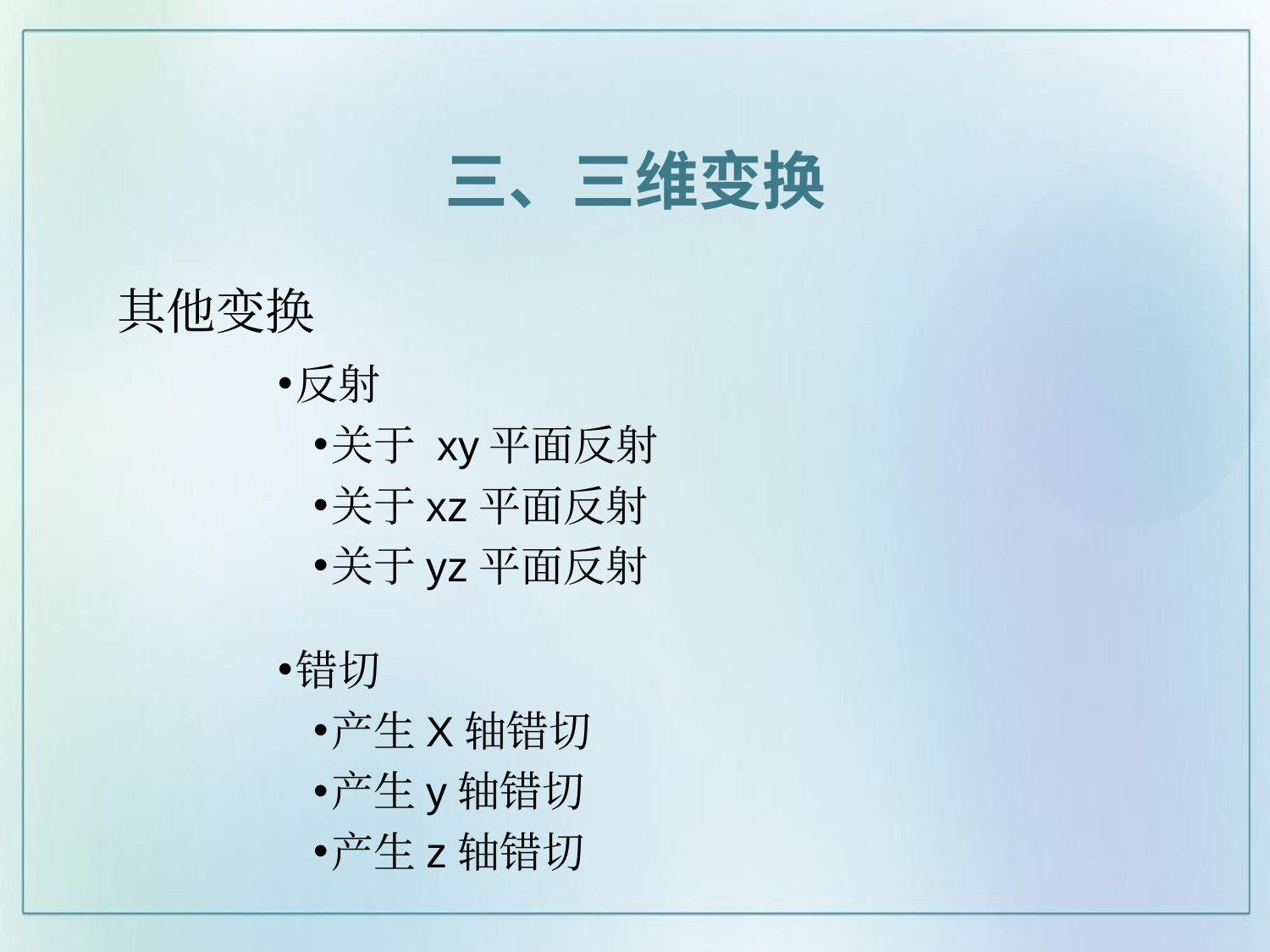

三、三维变换
# 其他变换
反射
关于 xy平面反射
关于xz平面反射
关于yz平面反射
错切
产生X轴错切
产生y轴错切
产生z轴错切